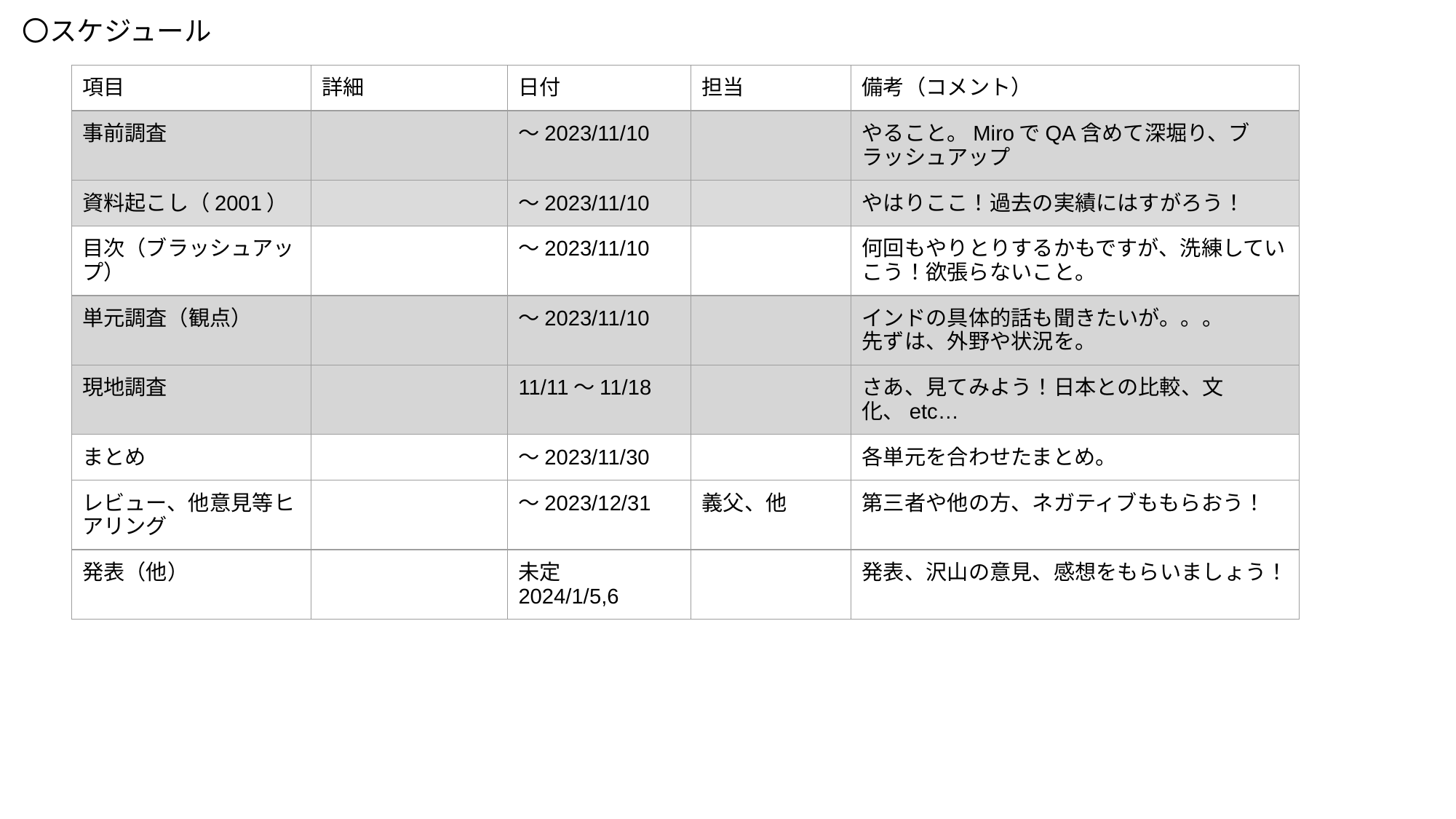

# 〇スケジュール
| 項目 | 詳細 | 日付 | 担当 | 備考（コメント） |
| --- | --- | --- | --- | --- |
| 事前調査 |  | ～2023/11/10 |  | やること。MiroでQA含めて深堀り、ブラッシュアップ |
| 資料起こし（2001） |  | ～2023/11/10 |  | やはりここ！過去の実績にはすがろう！ |
| 目次（ブラッシュアップ） |  | ～2023/11/10 |  | 何回もやりとりするかもですが、洗練していこう！欲張らないこと。 |
| 単元調査（観点） |  | ～2023/11/10 |  | インドの具体的話も聞きたいが。。。 先ずは、外野や状況を。 |
| 現地調査 |  | 11/11～11/18 |  | さあ、見てみよう！日本との比較、文化、etc… |
| まとめ |  | ～2023/11/30 |  | 各単元を合わせたまとめ。 |
| レビュー、他意見等ヒアリング |  | ～2023/12/31 | 義父、他 | 第三者や他の方、ネガティブももらおう！ |
| 発表（他） |  | 未定 2024/1/5,6 |  | 発表、沢山の意見、感想をもらいましょう！ |